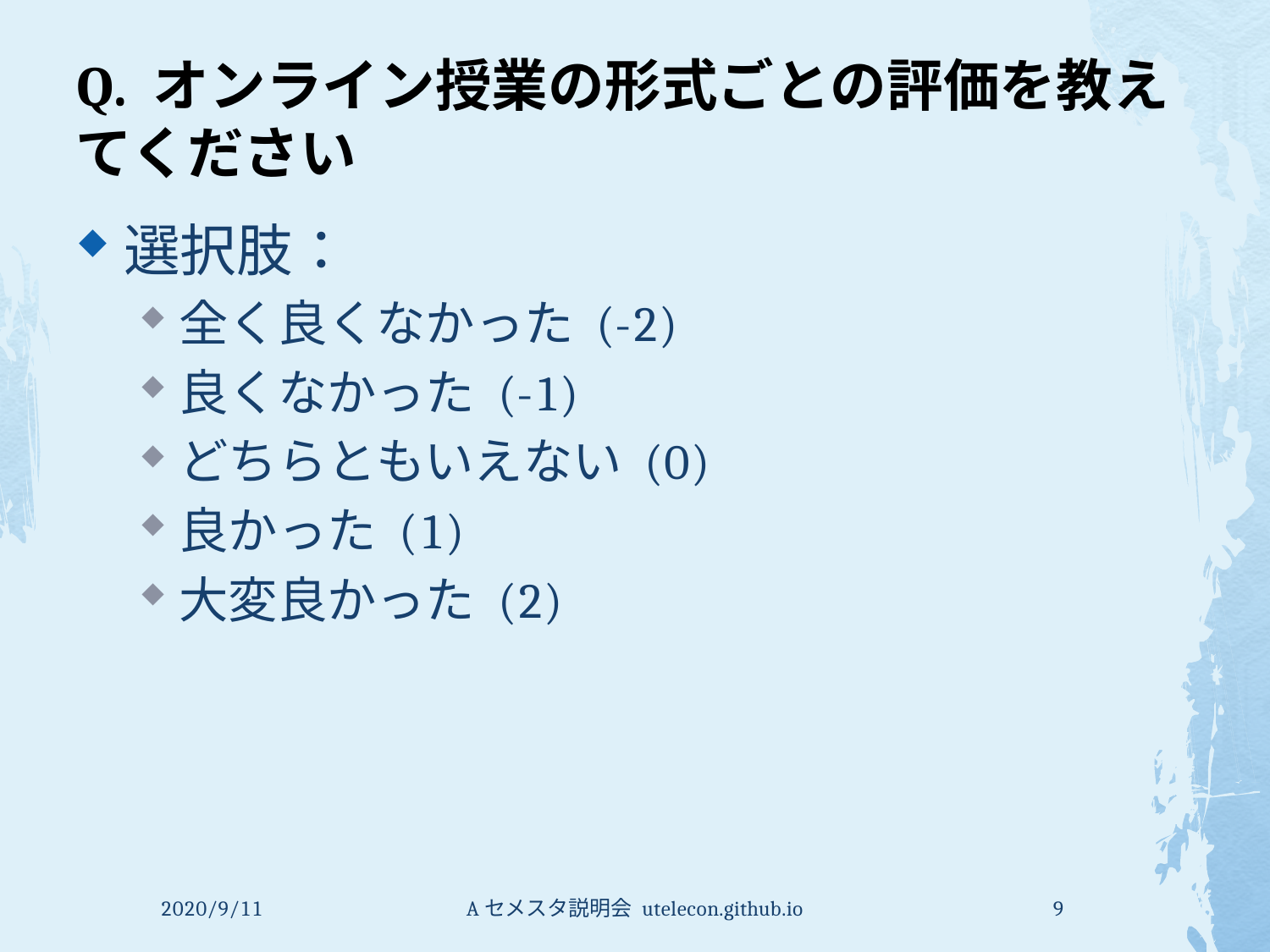

# Q. オンライン授業の形式ごとの評価を教えてください
選択肢：
全く良くなかった (-2)
良くなかった (-1)
どちらともいえない (0)
良かった (1)
大変良かった (2)
2020/9/11
Aセメスタ説明会 utelecon.github.io
9